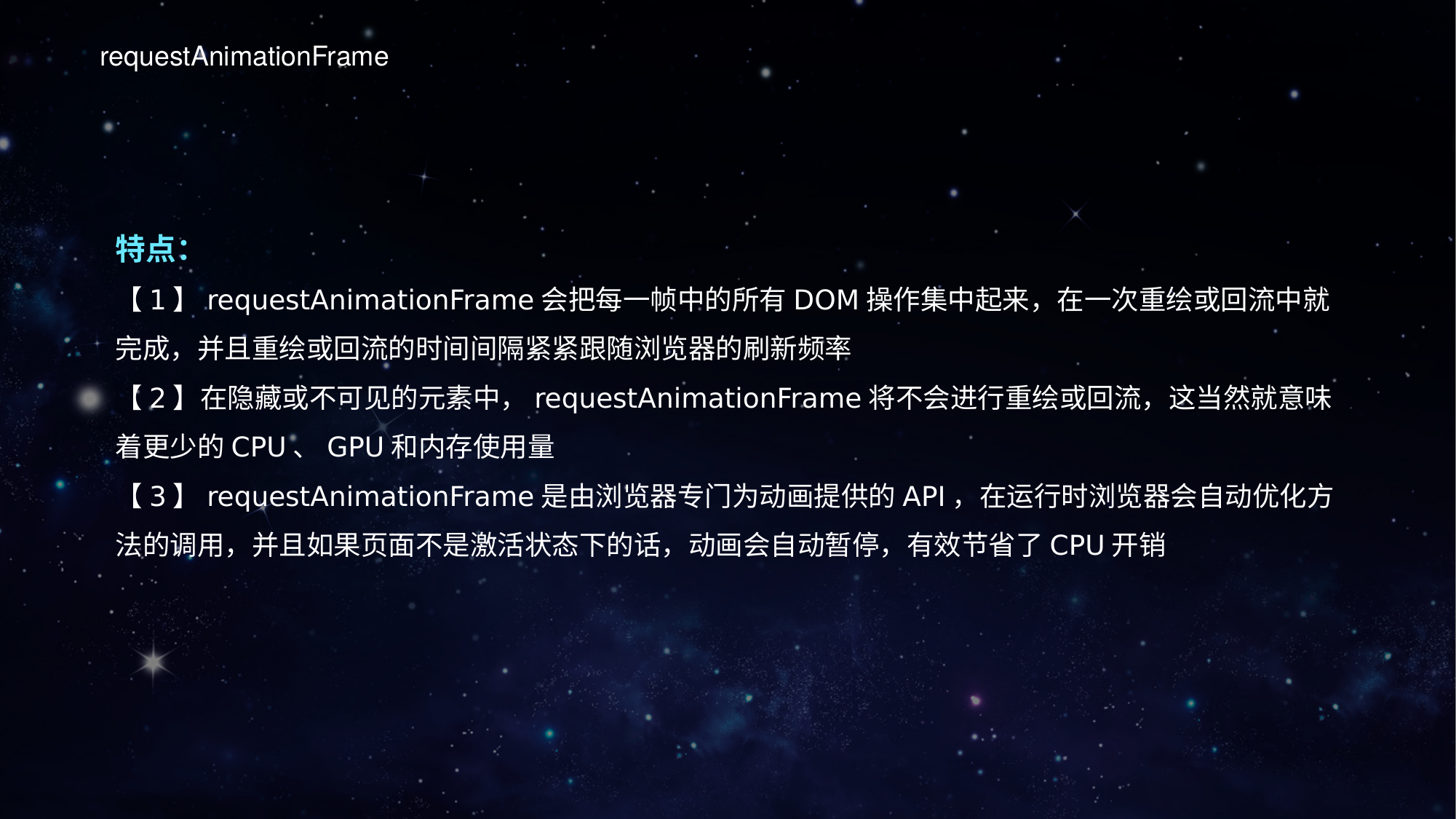

requestAnimationFrame
特点：
【1】requestAnimationFrame会把每一帧中的所有DOM操作集中起来，在一次重绘或回流中就完成，并且重绘或回流的时间间隔紧紧跟随浏览器的刷新频率
【2】在隐藏或不可见的元素中，requestAnimationFrame将不会进行重绘或回流，这当然就意味着更少的CPU、GPU和内存使用量
【3】requestAnimationFrame是由浏览器专门为动画提供的API，在运行时浏览器会自动优化方法的调用，并且如果页面不是激活状态下的话，动画会自动暂停，有效节省了CPU开销